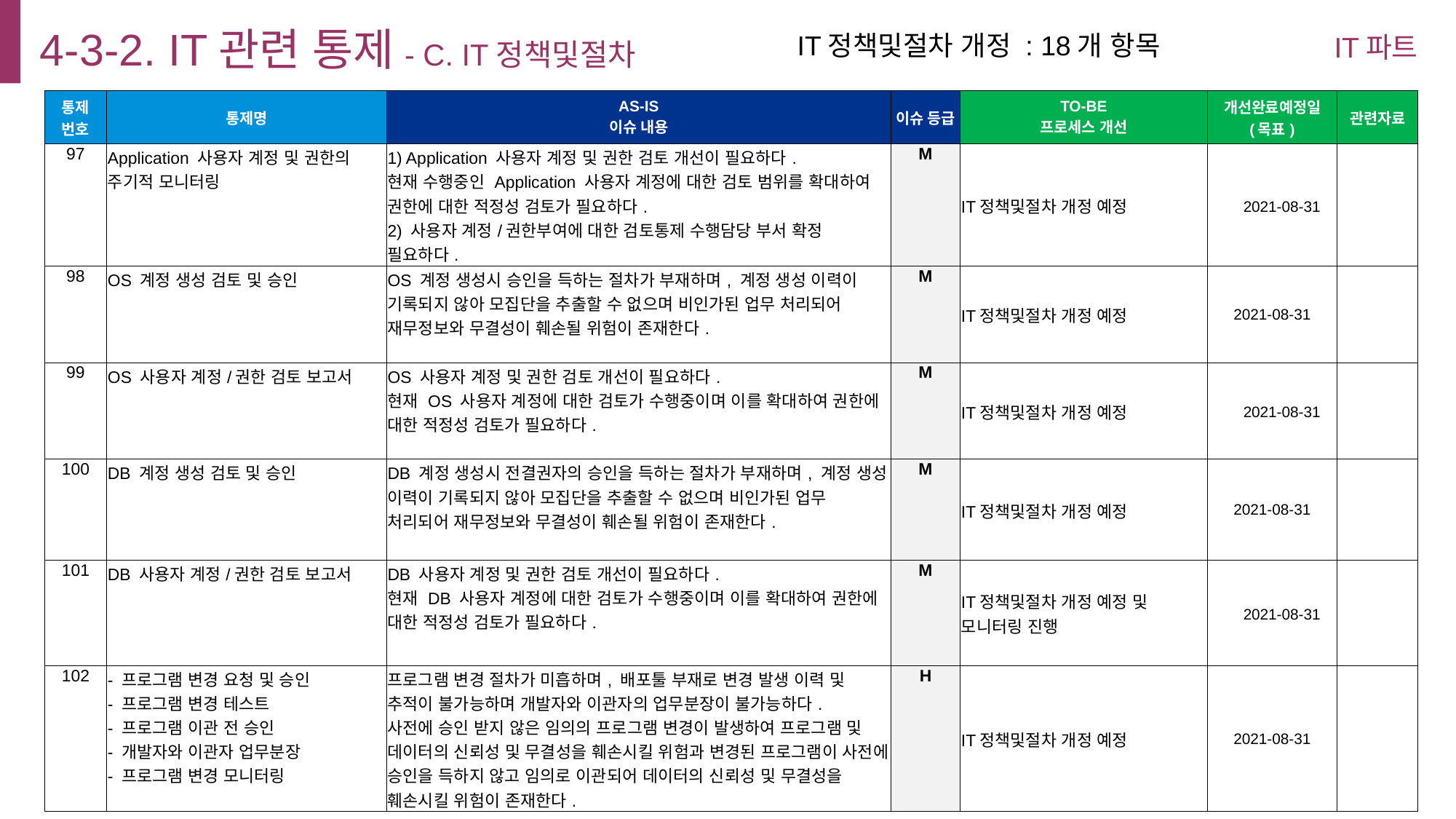

4-3-2. IT관련 통제- C. IT정책및절차
IT파트
IT정책및절차 개정 : 18개 항목
| 통제 번호 | 통제명 | AS-IS 이슈 내용 | 이슈 등급 | TO-BE 프로세스 개선 | 개선완료예정일 (목표) | 관련자료 |
| --- | --- | --- | --- | --- | --- | --- |
| 97 | Application 사용자 계정 및 권한의 주기적 모니터링 | 1) Application 사용자 계정 및 권한 검토 개선이 필요하다. 현재 수행중인 Application 사용자 계정에 대한 검토 범위를 확대하여 권한에 대한 적정성 검토가 필요하다. 2) 사용자 계정/권한부여에 대한 검토통제 수행담당 부서 확정 필요하다. | M | IT정책및절차 개정 예정 | 2021-08-31 |  |
| 98 | OS 계정 생성 검토 및 승인 | OS 계정 생성시 승인을 득하는 절차가 부재하며, 계정 생성 이력이 기록되지 않아 모집단을 추출할 수 없으며 비인가된 업무 처리되어 재무정보와 무결성이 훼손될 위험이 존재한다. | M | IT정책및절차 개정 예정 | 2021-08-31 |  |
| 99 | OS 사용자 계정/권한 검토 보고서 | OS 사용자 계정 및 권한 검토 개선이 필요하다. 현재 OS 사용자 계정에 대한 검토가 수행중이며 이를 확대하여 권한에 대한 적정성 검토가 필요하다. | M | IT정책및절차 개정 예정 | 2021-08-31 |  |
| 100 | DB 계정 생성 검토 및 승인 | DB 계정 생성시 전결권자의 승인을 득하는 절차가 부재하며, 계정 생성 이력이 기록되지 않아 모집단을 추출할 수 없으며 비인가된 업무 처리되어 재무정보와 무결성이 훼손될 위험이 존재한다. | M | IT정책및절차 개정 예정 | 2021-08-31 |  |
| 101 | DB 사용자 계정/권한 검토 보고서 | DB 사용자 계정 및 권한 검토 개선이 필요하다. 현재 DB 사용자 계정에 대한 검토가 수행중이며 이를 확대하여 권한에 대한 적정성 검토가 필요하다. | M | IT정책및절차 개정 예정 및 모니터링 진행 | 2021-08-31 |  |
| 102 | - 프로그램 변경 요청 및 승인 - 프로그램 변경 테스트 - 프로그램 이관 전 승인 - 개발자와 이관자 업무분장 - 프로그램 변경 모니터링 | 프로그램 변경 절차가 미흡하며, 배포툴 부재로 변경 발생 이력 및 추적이 불가능하며 개발자와 이관자의 업무분장이 불가능하다. 사전에 승인 받지 않은 임의의 프로그램 변경이 발생하여 프로그램 및 데이터의 신뢰성 및 무결성을 훼손시킬 위험과 변경된 프로그램이 사전에 승인을 득하지 않고 임의로 이관되어 데이터의 신뢰성 및 무결성을 훼손시킬 위험이 존재한다. | H | IT정책및절차 개정 예정 | 2021-08-31 |  |